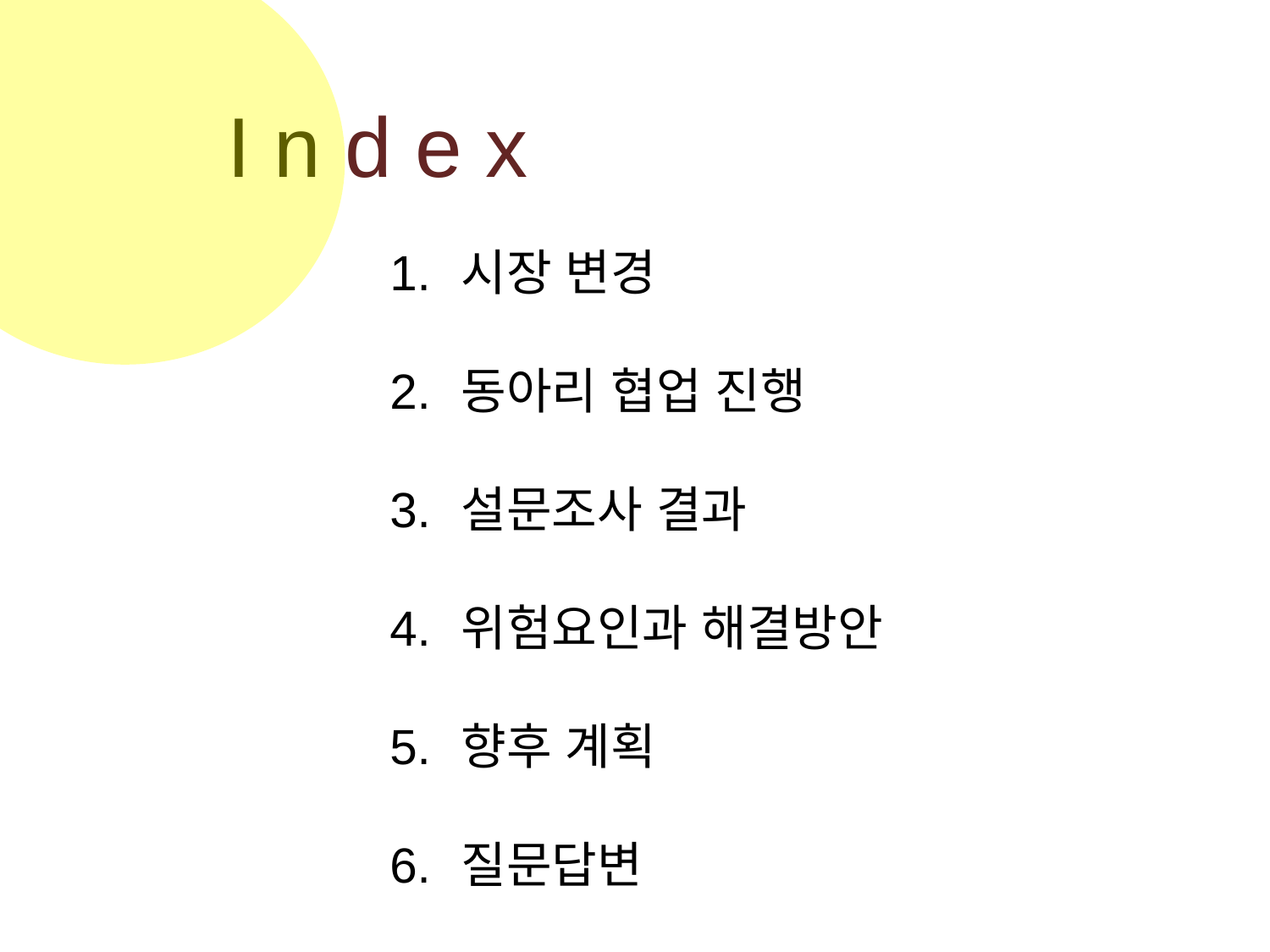

I n d e x
시장 변경
동아리 협업 진행
설문조사 결과
위험요인과 해결방안
향후 계획
질문답변